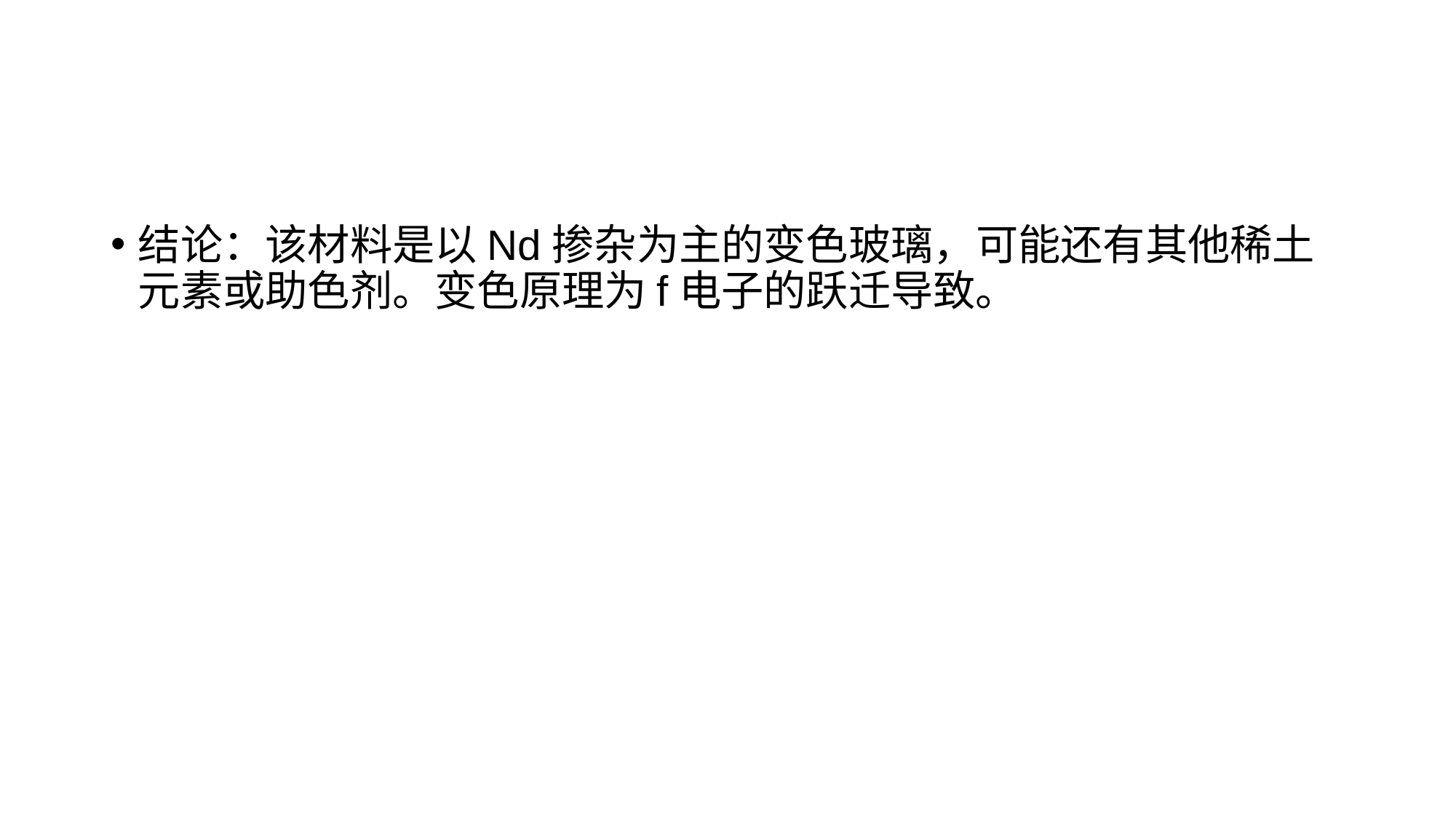

#
结论：该材料是以Nd掺杂为主的变色玻璃，可能还有其他稀土元素或助色剂。变色原理为f电子的跃迁导致。